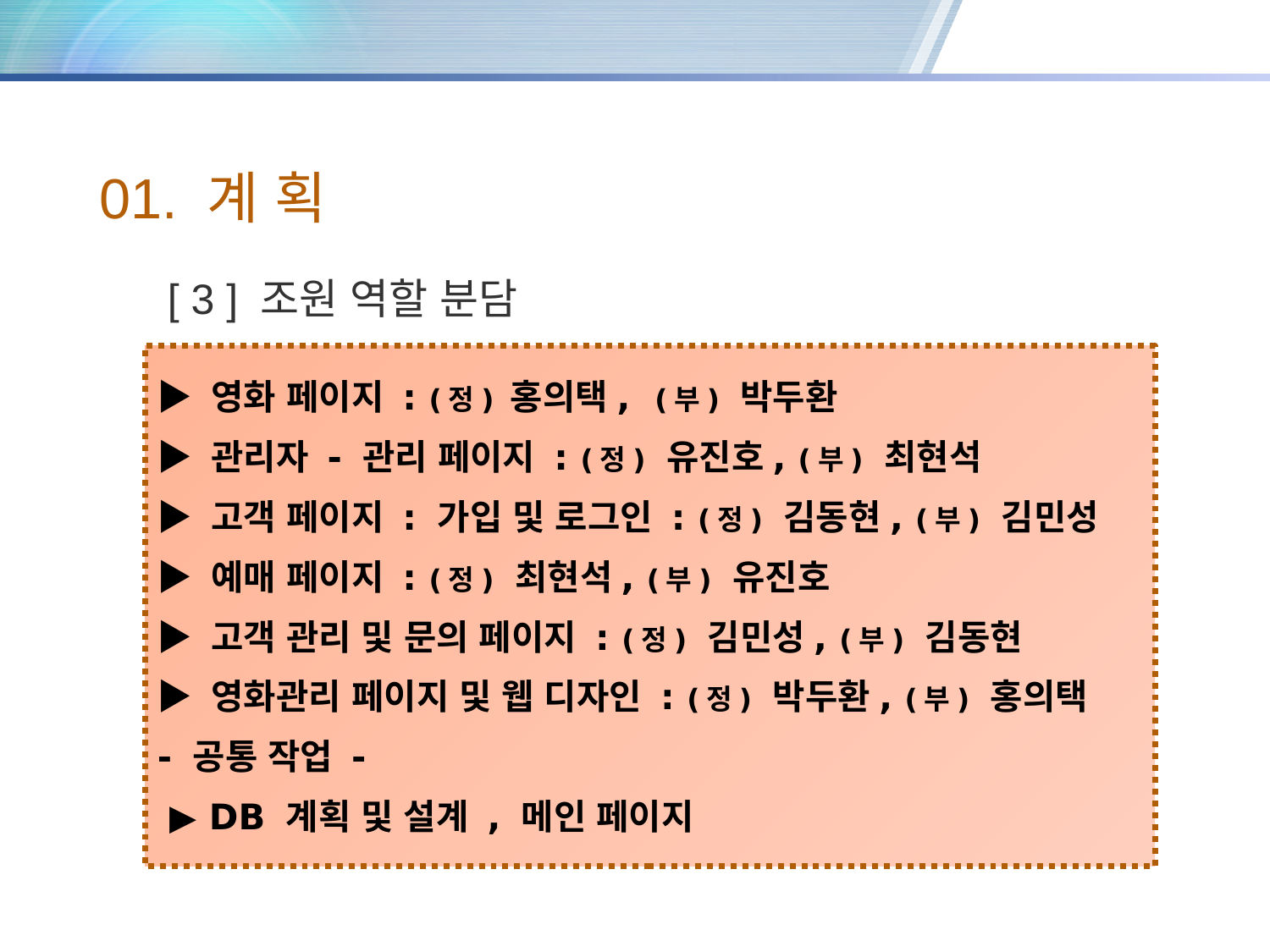

01. 계 획
[ 3 ] 조원 역할 분담

▶ 영화 페이지 : (정) 홍의택,  (부) 박두환
▶ 관리자 - 관리 페이지 : (정) 유진호, (부) 최현석
▶ 고객 페이지 : 가입 및 로그인 : (정) 김동현, (부) 김민성
▶ 예매 페이지 : (정) 최현석, (부) 유진호
▶ 고객 관리 및 문의 페이지 : (정) 김민성, (부) 김동현
▶ 영화관리 페이지 및 웹 디자인 : (정) 박두환, (부) 홍의택
- 공통 작업 -
 ▶ DB 계획 및 설계 , 메인 페이지